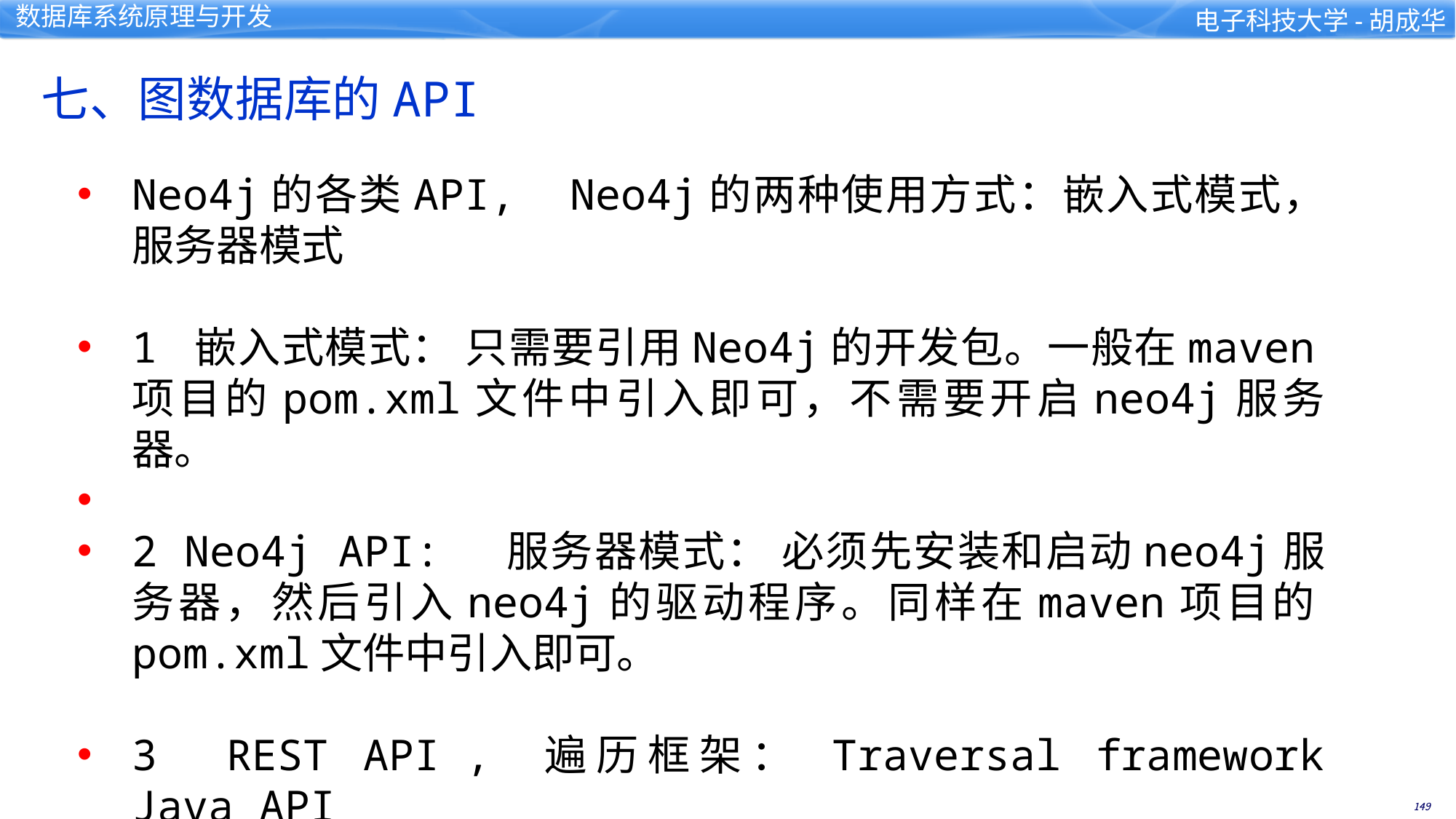

七、图数据库的API
Neo4j的各类API,  Neo4j的两种使用方式：嵌入式模式，服务器模式

1 嵌入式模式： 只需要引用Neo4j的开发包。一般在maven项目的pom.xml文件中引入即可，不需要开启neo4j服务器。

2 Neo4j API:  服务器模式： 必须先安装和启动neo4j服务器，然后引入neo4j的驱动程序。同样在maven项目的pom.xml文件中引入即可。

3  REST API , 遍历框架： Traversal framework Java API